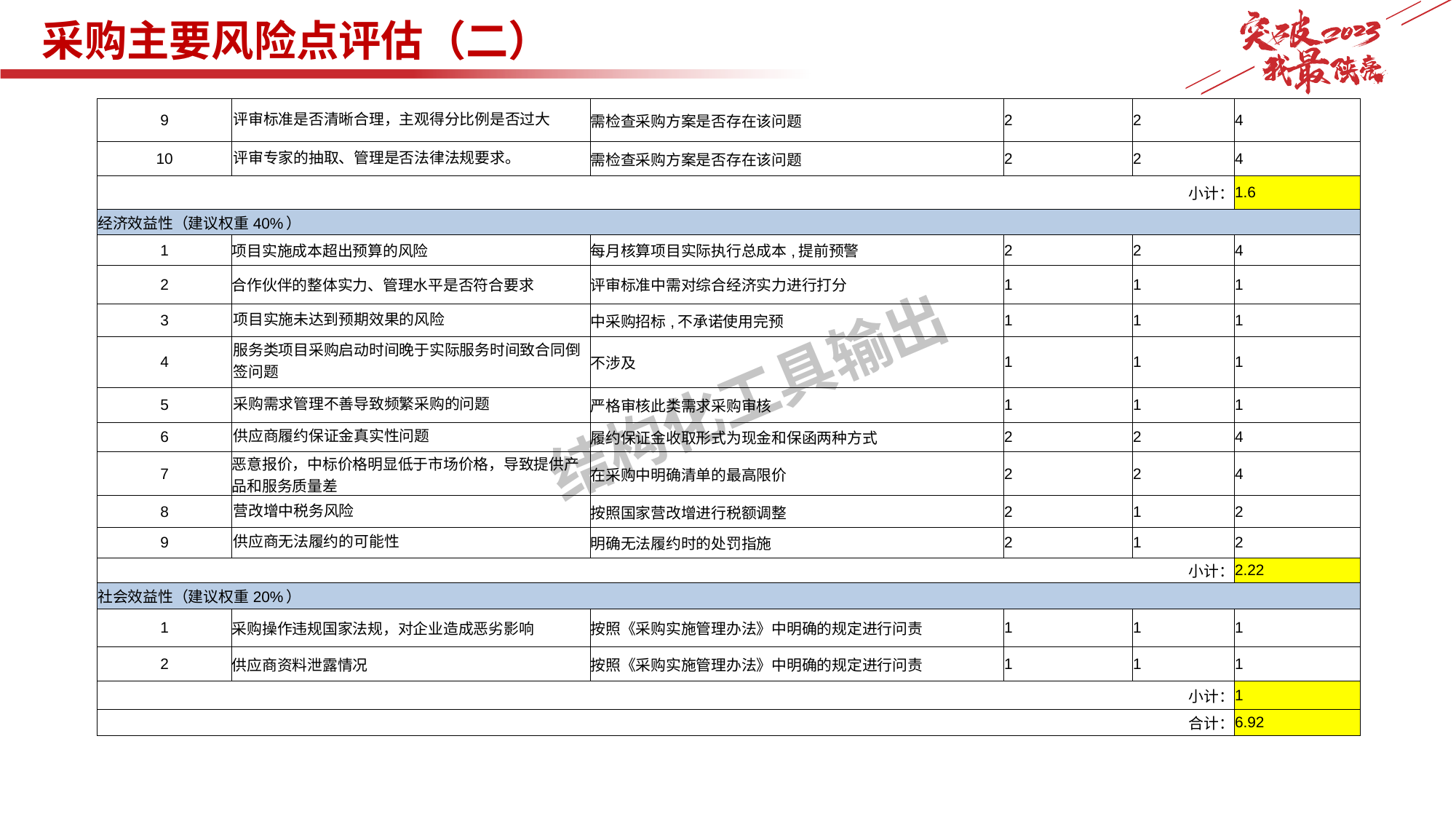

采购主要风险点评估（二）
| 9 | 评审标准是否清晰合理，主观得分比例是否过大 | 需检查采购方案是否存在该问题 | 2 | 2 | 4 |
| --- | --- | --- | --- | --- | --- |
| 10 | 评审专家的抽取、管理是否法律法规要求。 | 需检查采购方案是否存在该问题 | 2 | 2 | 4 |
| 小计： |  |  |  |  | 1.6 |
| 经济效益性（建议权重40%） |  |  |  |  |  |
| 1 | 项目实施成本超出预算的风险 | 每月核算项目实际执行总成本,提前预警 | 2 | 2 | 4 |
| 2 | 合作伙伴的整体实力、管理水平是否符合要求 | 评审标准中需对综合经济实力进行打分 | 1 | 1 | 1 |
| 3 | 项目实施未达到预期效果的风险 | 中采购招标,不承诺使用完预 | 1 | 1 | 1 |
| 4 | 服务类项目采购启动时间晚于实际服务时间致合同倒签问题 | 不涉及 | 1 | 1 | 1 |
| 5 | 采购需求管理不善导致频繁采购的问题 | 严格审核此类需求采购审核 | 1 | 1 | 1 |
| 6 | 供应商履约保证金真实性问题 | 履约保证金收取形式为现金和保函两种方式 | 2 | 2 | 4 |
| 7 | 恶意报价，中标价格明显低于市场价格，导致提供产品和服务质量差 | 在采购中明确清单的最高限价 | 2 | 2 | 4 |
| 8 | 营改增中税务风险 | 按照国家营改增进行税额调整 | 2 | 1 | 2 |
| 9 | 供应商无法履约的可能性 | 明确无法履约时的处罚指施 | 2 | 1 | 2 |
| 小计： |  |  |  |  | 2.22 |
| 社会效益性（建议权重20%） |  |  |  |  |  |
| 1 | 采购操作违规国家法规，对企业造成恶劣影响 | 按照《采购实施管理办法》中明确的规定进行问责 | 1 | 1 | 1 |
| 2 | 供应商资料泄露情况 | 按照《采购实施管理办法》中明确的规定进行问责 | 1 | 1 | 1 |
| 小计： |  |  |  |  | 1 |
| 合计： |  |  |  |  | 6.92 |